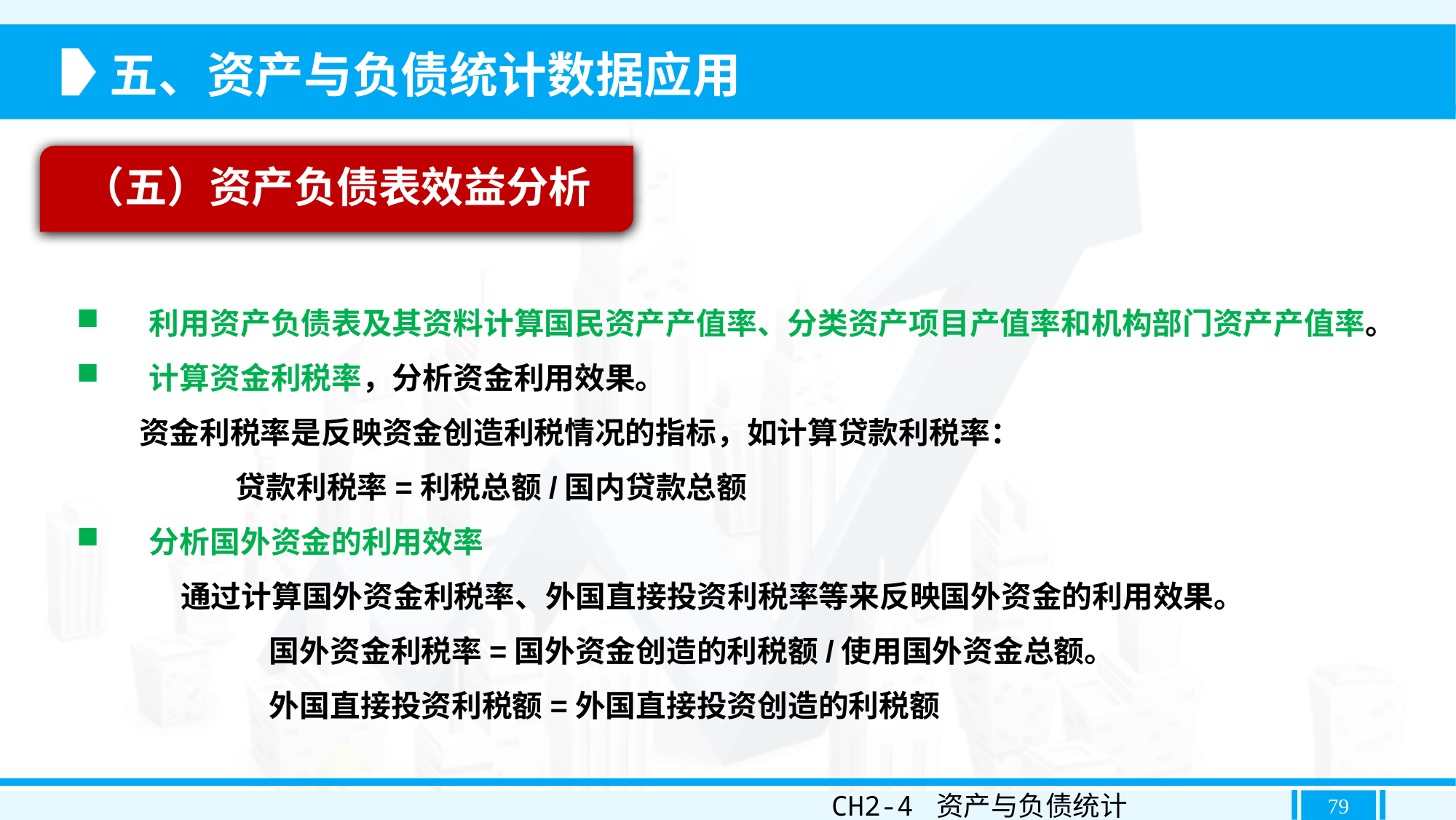

五、资产与负债统计数据应用

（五）资产负债表效益分析
利用资产负债表及其资料计算国民资产产值率、分类资产项目产值率和机构部门资产产值率。
计算资金利税率，分析资金利用效果。
        资金利税率是反映资金创造利税情况的指标，如计算贷款利税率：
                      贷款利税率=利税总额/国内贷款总额
分析国外资金的利用效率
              通过计算国外资金利税率、外国直接投资利税率等来反映国外资金的利用效果。
国外资金利税率=国外资金创造的利税额/使用国外资金总额。
外国直接投资利税额=外国直接投资创造的利税额
CH2-4 资产与负债统计
79